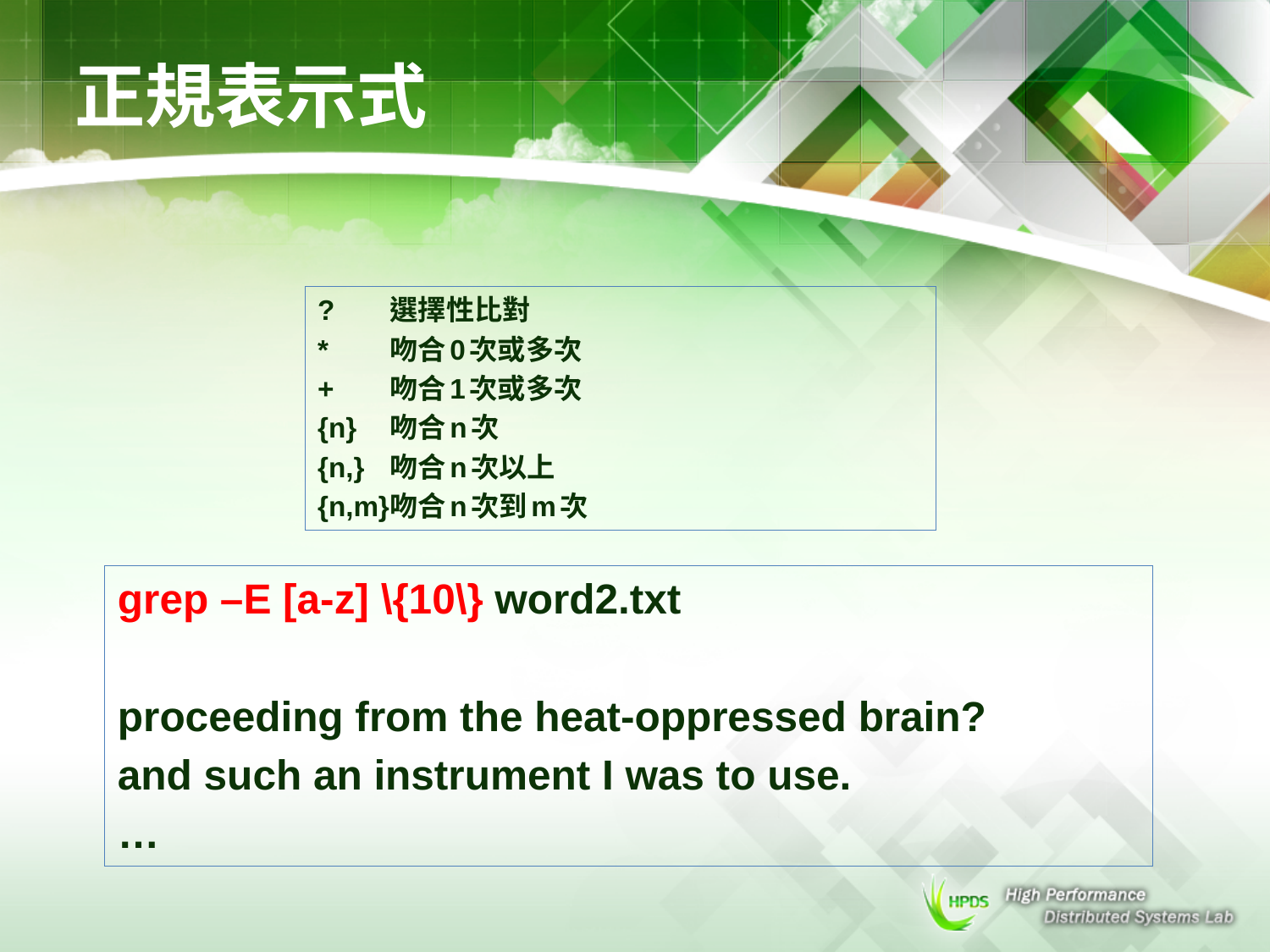

# 正規表示式
?	選擇性比對
*	吻合0次或多次
+	吻合1次或多次
{n}	吻合n次
{n,}	吻合n次以上
{n,m}	吻合n次到m次
grep –E [a-z] \{10\} word2.txt

proceeding from the heat-oppressed brain?
and such an instrument I was to use.
…